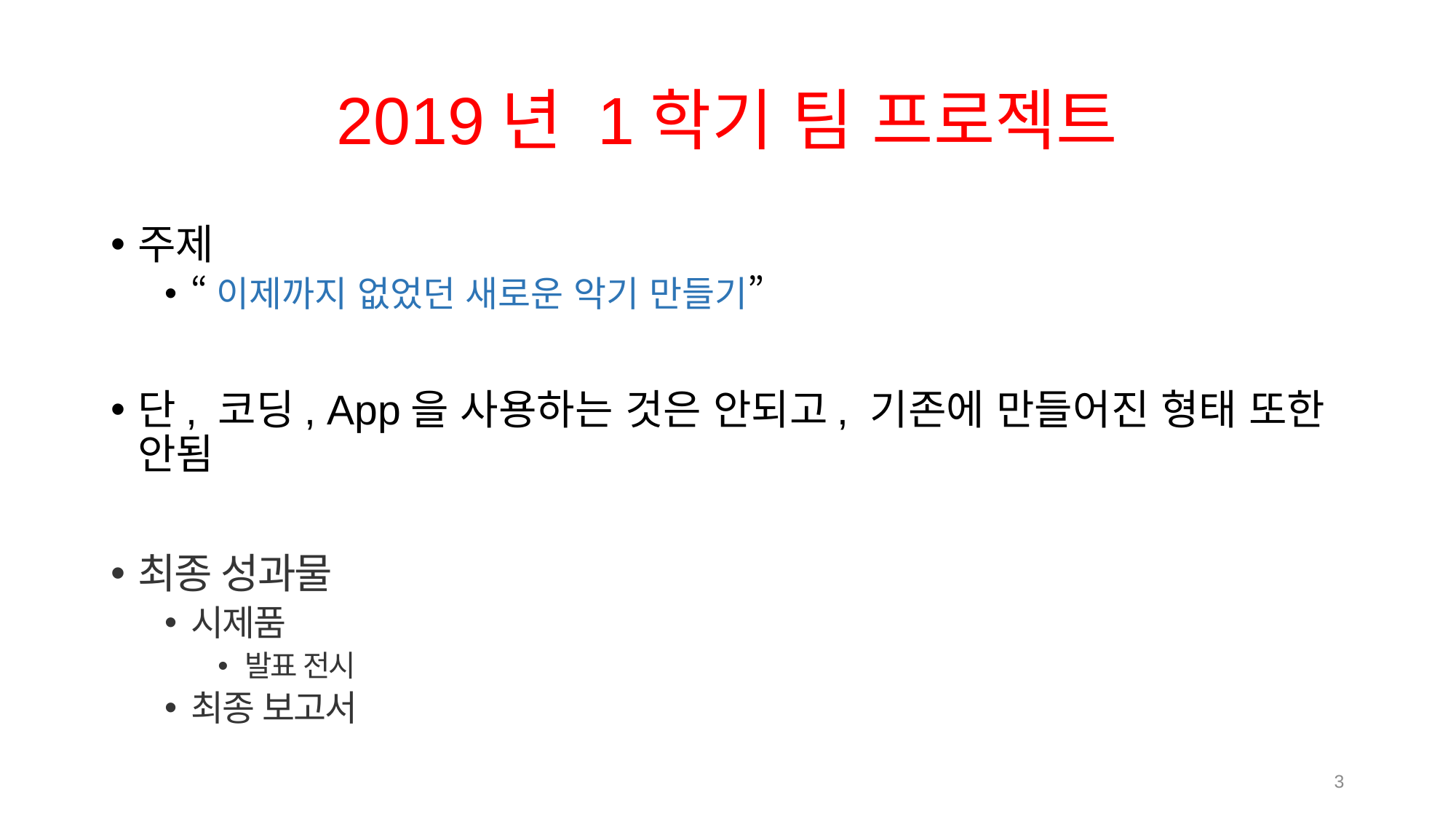

# 2019년 1학기 팀 프로젝트
주제
“이제까지 없었던 새로운 악기 만들기”

단, 코딩, App을 사용하는 것은 안되고, 기존에 만들어진 형태 또한 안됨

최종 성과물
시제품
발표 전시
최종 보고서

3